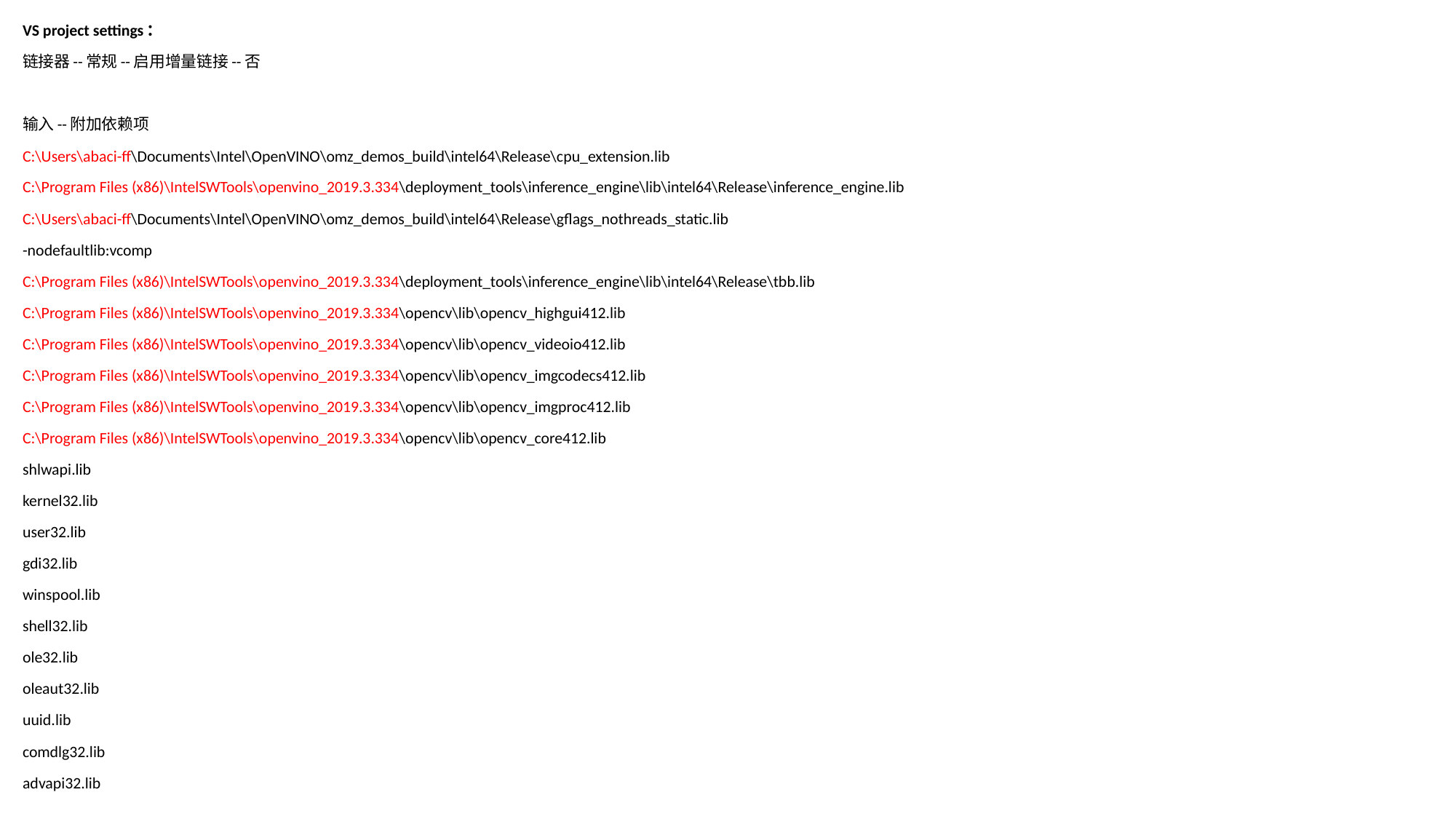

VS project settings：
链接器--常规--启用增量链接--否

输入--附加依赖项
C:\Users\abaci-ff\Documents\Intel\OpenVINO\omz_demos_build\intel64\Release\cpu_extension.lib
C:\Program Files (x86)\IntelSWTools\openvino_2019.3.334\deployment_tools\inference_engine\lib\intel64\Release\inference_engine.lib
C:\Users\abaci-ff\Documents\Intel\OpenVINO\omz_demos_build\intel64\Release\gflags_nothreads_static.lib
-nodefaultlib:vcomp
C:\Program Files (x86)\IntelSWTools\openvino_2019.3.334\deployment_tools\inference_engine\lib\intel64\Release\tbb.lib
C:\Program Files (x86)\IntelSWTools\openvino_2019.3.334\opencv\lib\opencv_highgui412.lib
C:\Program Files (x86)\IntelSWTools\openvino_2019.3.334\opencv\lib\opencv_videoio412.lib
C:\Program Files (x86)\IntelSWTools\openvino_2019.3.334\opencv\lib\opencv_imgcodecs412.lib
C:\Program Files (x86)\IntelSWTools\openvino_2019.3.334\opencv\lib\opencv_imgproc412.lib
C:\Program Files (x86)\IntelSWTools\openvino_2019.3.334\opencv\lib\opencv_core412.lib
shlwapi.lib
kernel32.lib
user32.lib
gdi32.lib
winspool.lib
shell32.lib
ole32.lib
oleaut32.lib
uuid.lib
comdlg32.lib
advapi32.lib